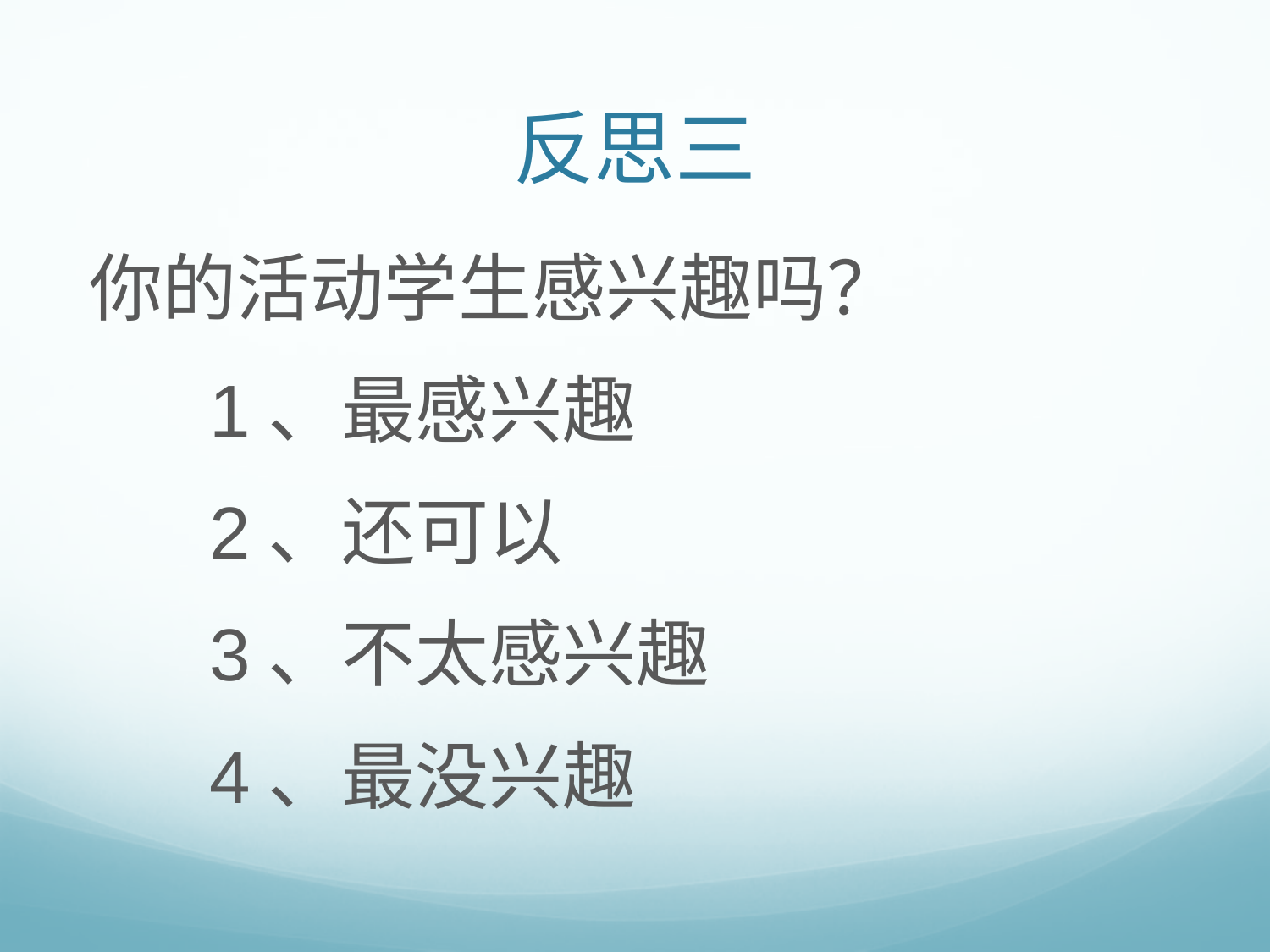

# 反思三
你的活动学生感兴趣吗？
	1、最感兴趣
	2、还可以
	3、不太感兴趣
	4、最没兴趣